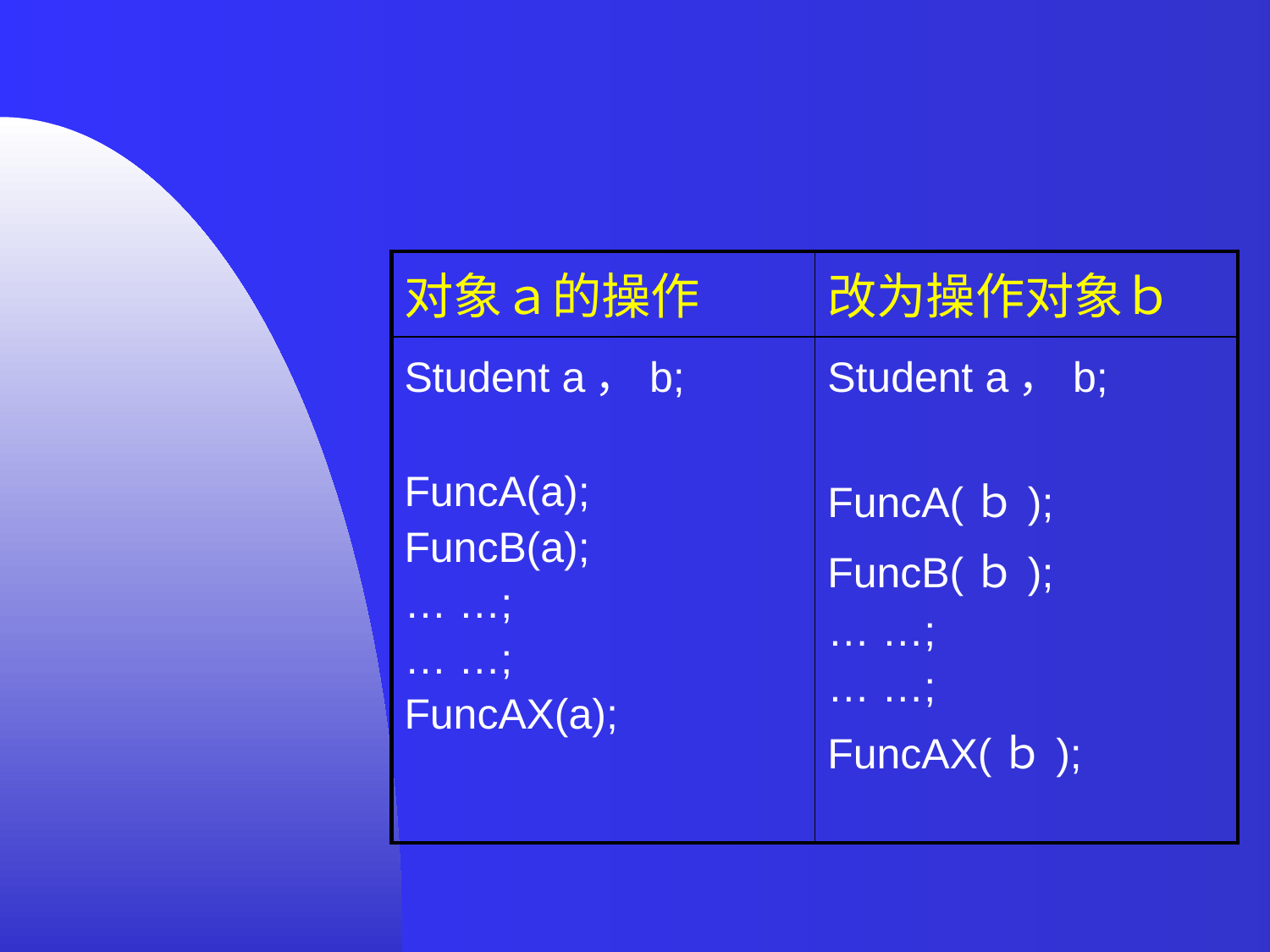

| 对象ａ的操作 | 改为操作对象ｂ |
| --- | --- |
| Student a，b; FuncA(a); FuncB(a); … …; … …; FuncAX(a); | Student a，b; FuncA(ｂ); FuncB(ｂ); … …; … …; FuncAX(ｂ); |